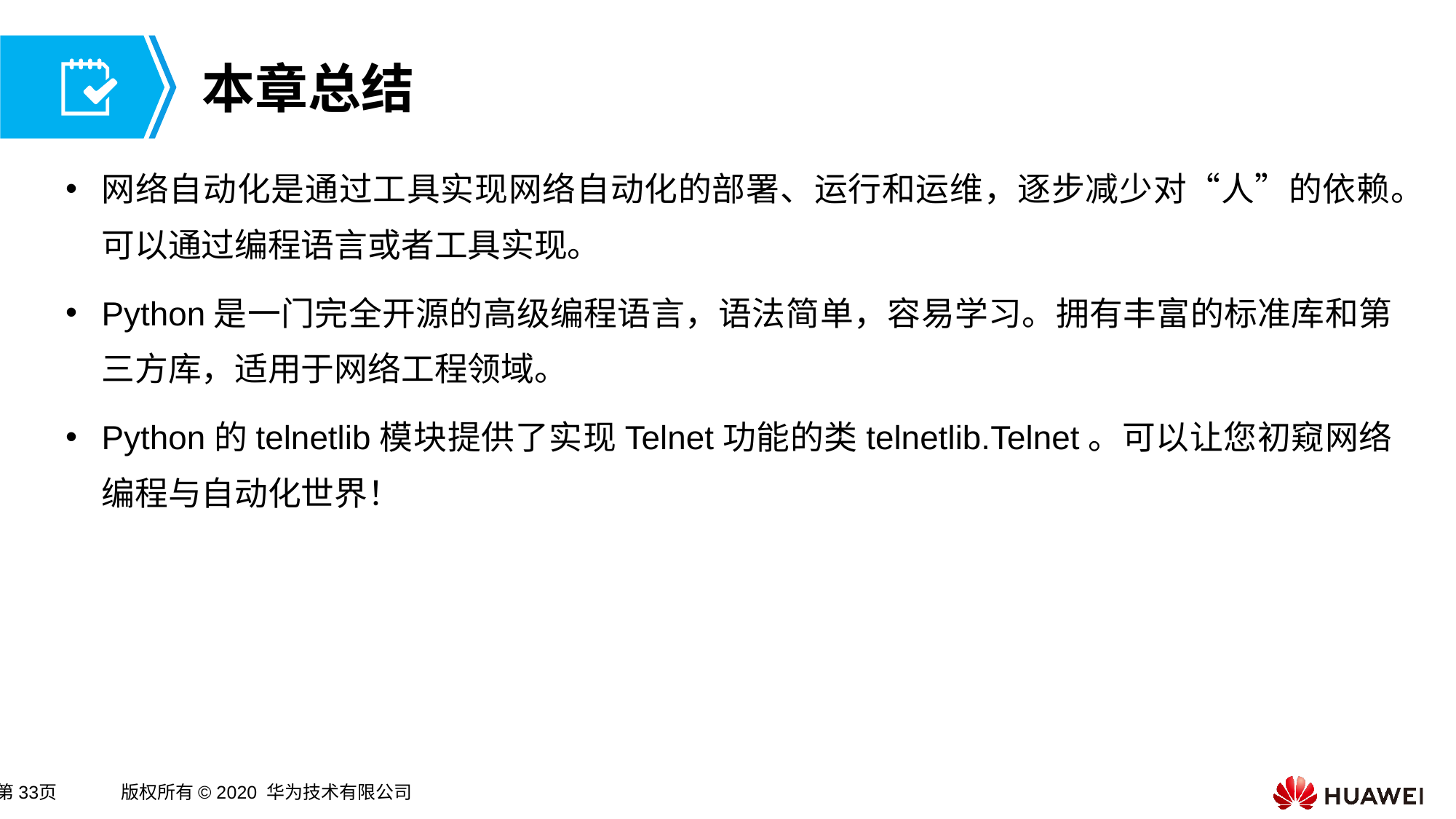

网络自动化是通过工具实现网络自动化的部署、运行和运维，逐步减少对“人”的依赖。可以通过编程语言或者工具实现。
Python是一门完全开源的高级编程语言，语法简单，容易学习。拥有丰富的标准库和第三方库，适用于网络工程领域。
Python的telnetlib模块提供了实现Telnet功能的类telnetlib.Telnet。可以让您初窥网络编程与自动化世界！